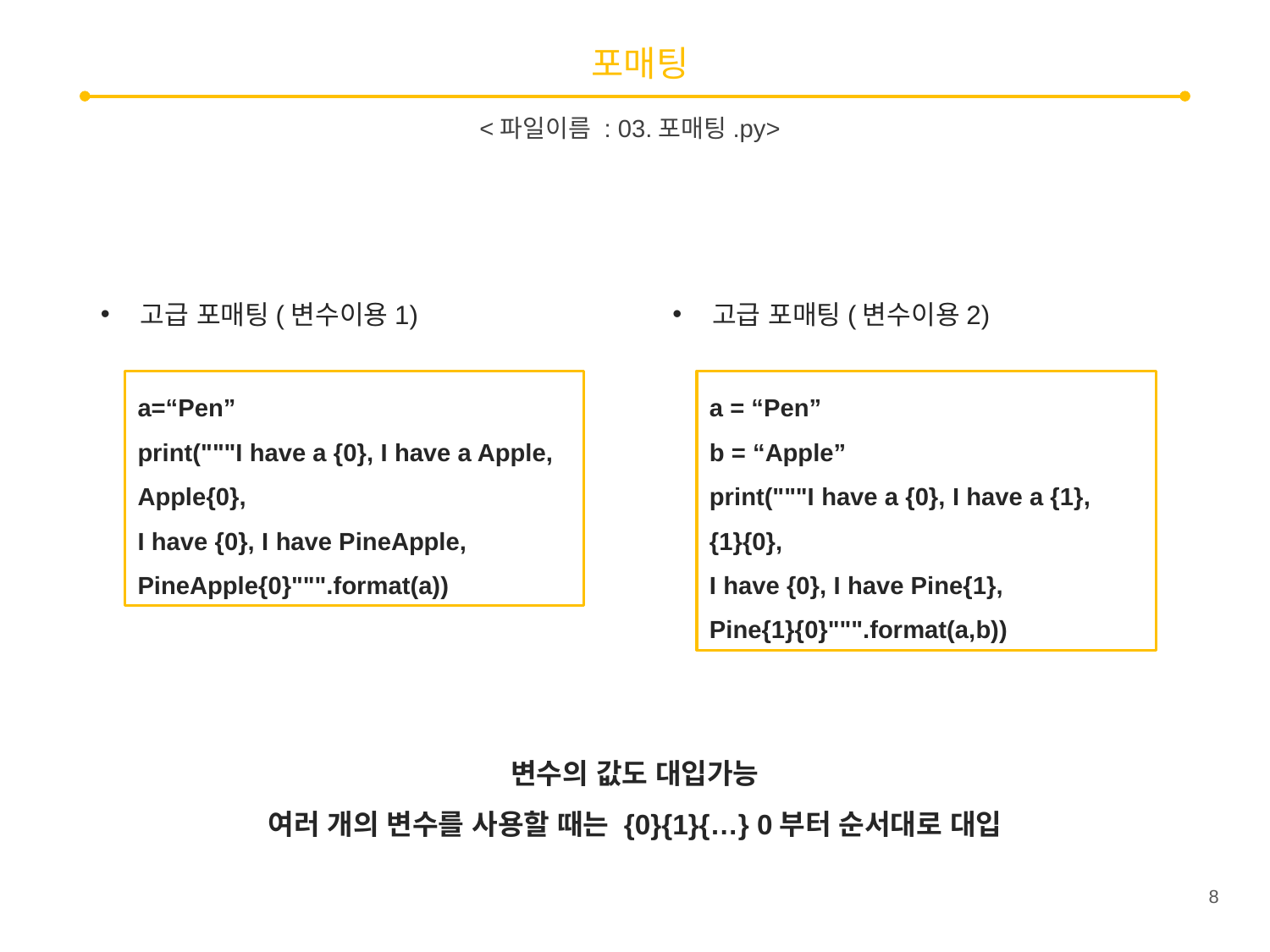

# 포매팅
<파일이름 : 03.포매팅.py>
고급 포매팅(변수이용1)
고급 포매팅(변수이용2)
a=“Pen”
print("""I have a {0}, I have a Apple,
Apple{0},
I have {0}, I have PineApple,
PineApple{0}""".format(a))
a = “Pen”
b = “Apple”
print("""I have a {0}, I have a {1},
{1}{0},
I have {0}, I have Pine{1},
Pine{1}{0}""".format(a,b))
변수의 값도 대입가능
여러 개의 변수를 사용할 때는 {0}{1}{…} 0부터 순서대로 대입